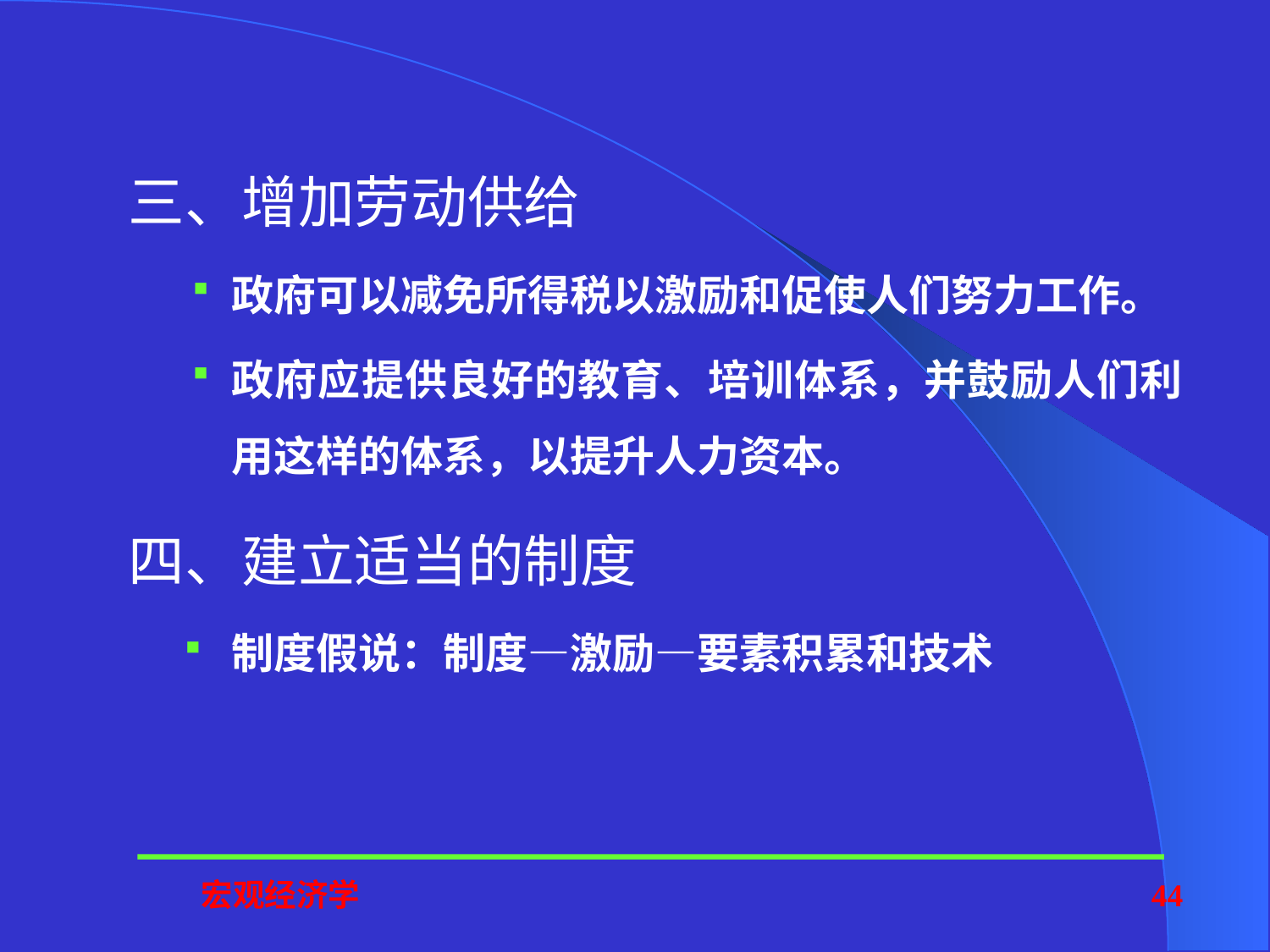

三、增加劳动供给
政府可以减免所得税以激励和促使人们努力工作。
政府应提供良好的教育、培训体系，并鼓励人们利用这样的体系，以提升人力资本。
四、建立适当的制度
制度假说：制度—激励—要素积累和技术